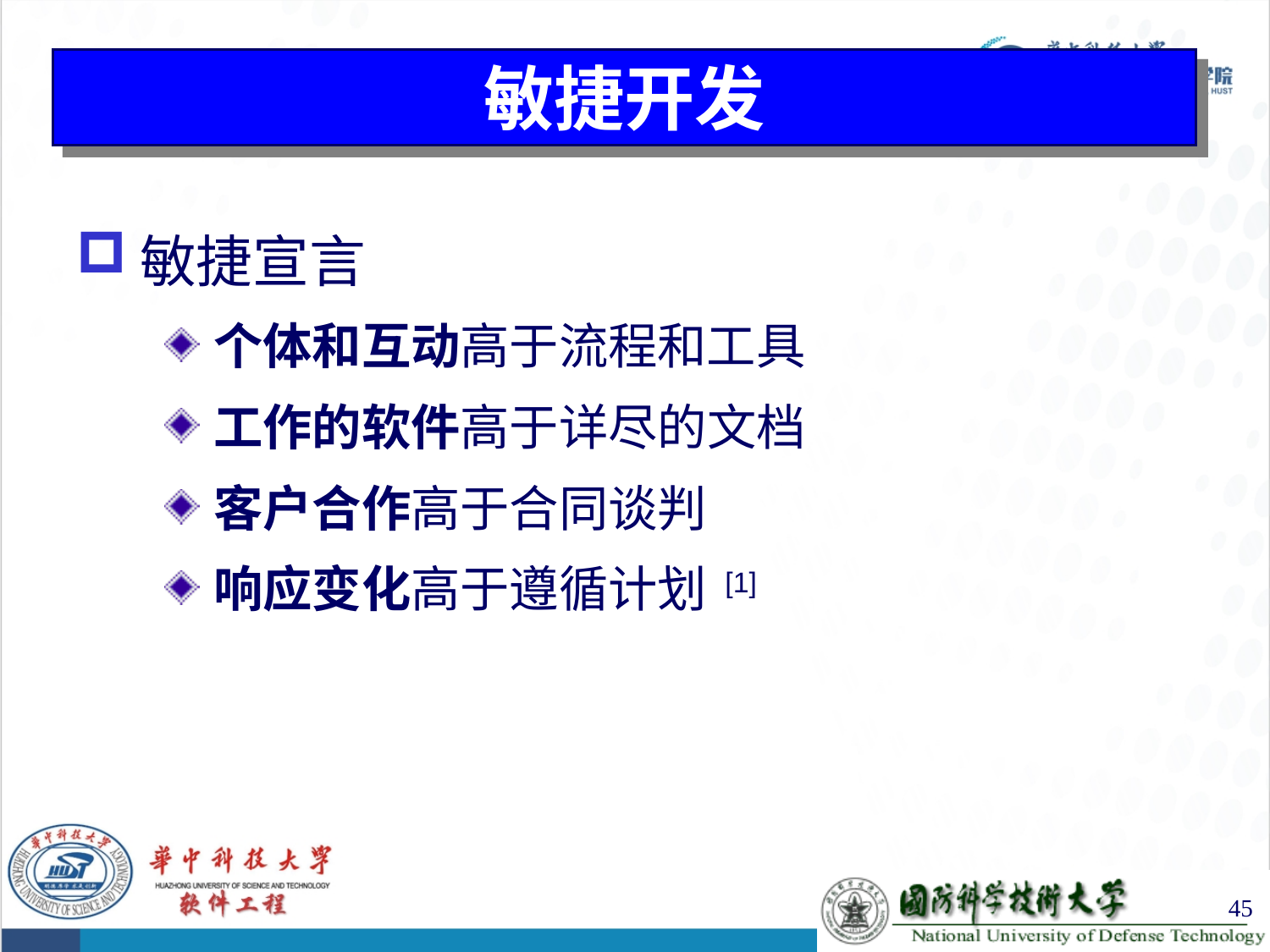

# 敏捷开发
敏捷宣言
个体和互动高于流程和工具
工作的软件高于详尽的文档
客户合作高于合同谈判
响应变化高于遵循计划 [1]

45